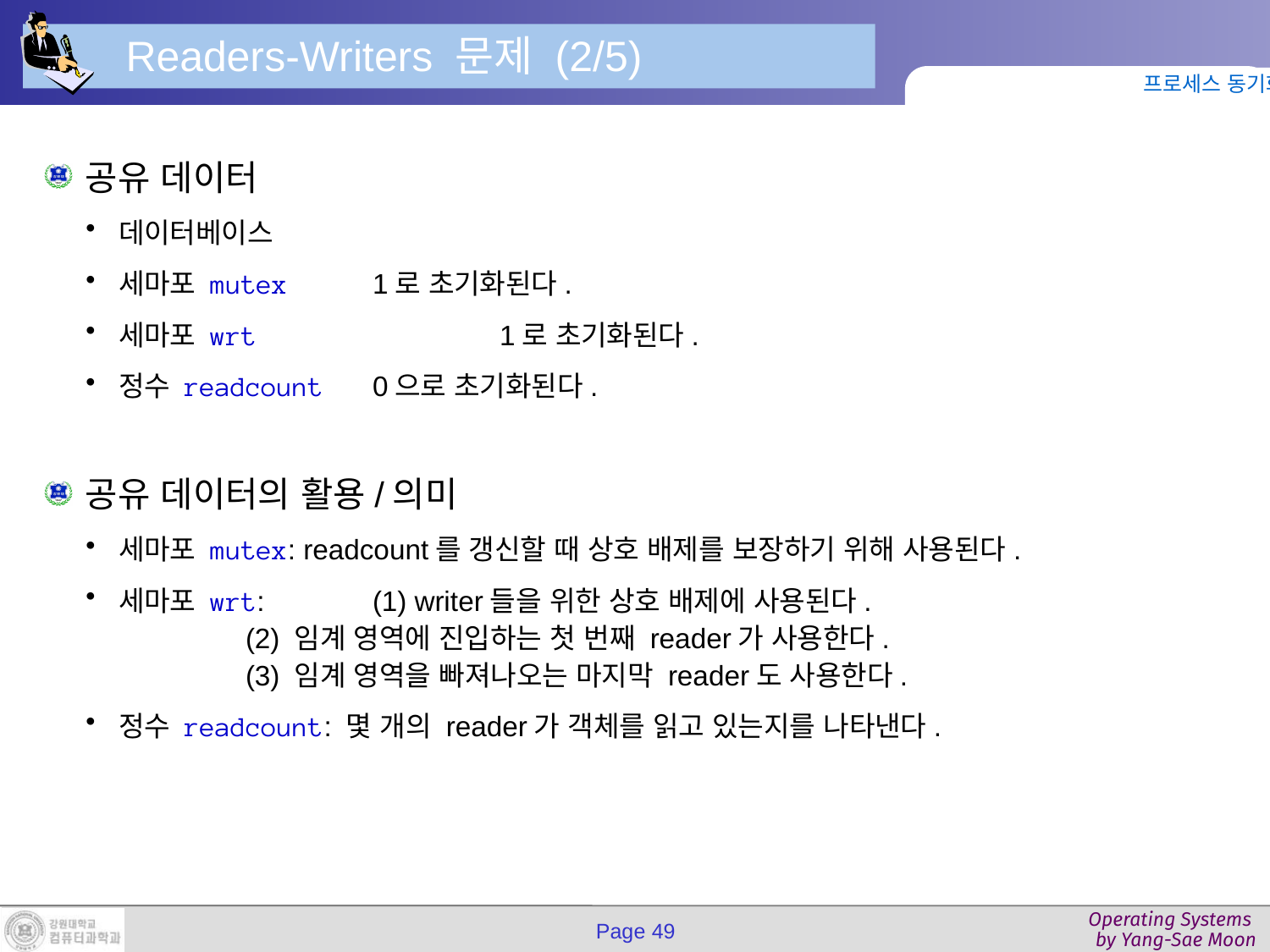

Readers-Writers 문제 (2/5)
프로세스 동기화
공유 데이터
데이터베이스
세마포 mutex 	1로 초기화된다.
세마포 wrt 		1로 초기화된다.
정수 readcount 	0으로 초기화된다.

공유 데이터의 활용/의미
세마포 mutex: readcount를 갱신할 때 상호 배제를 보장하기 위해 사용된다.
세마포 wrt:	(1) writer들을 위한 상호 배제에 사용된다.
		(2) 임계 영역에 진입하는 첫 번째 reader가 사용한다.
		(3) 임계 영역을 빠져나오는 마지막 reader도 사용한다.
정수 readcount: 몇 개의 reader가 객체를 읽고 있는지를 나타낸다.
Page 49